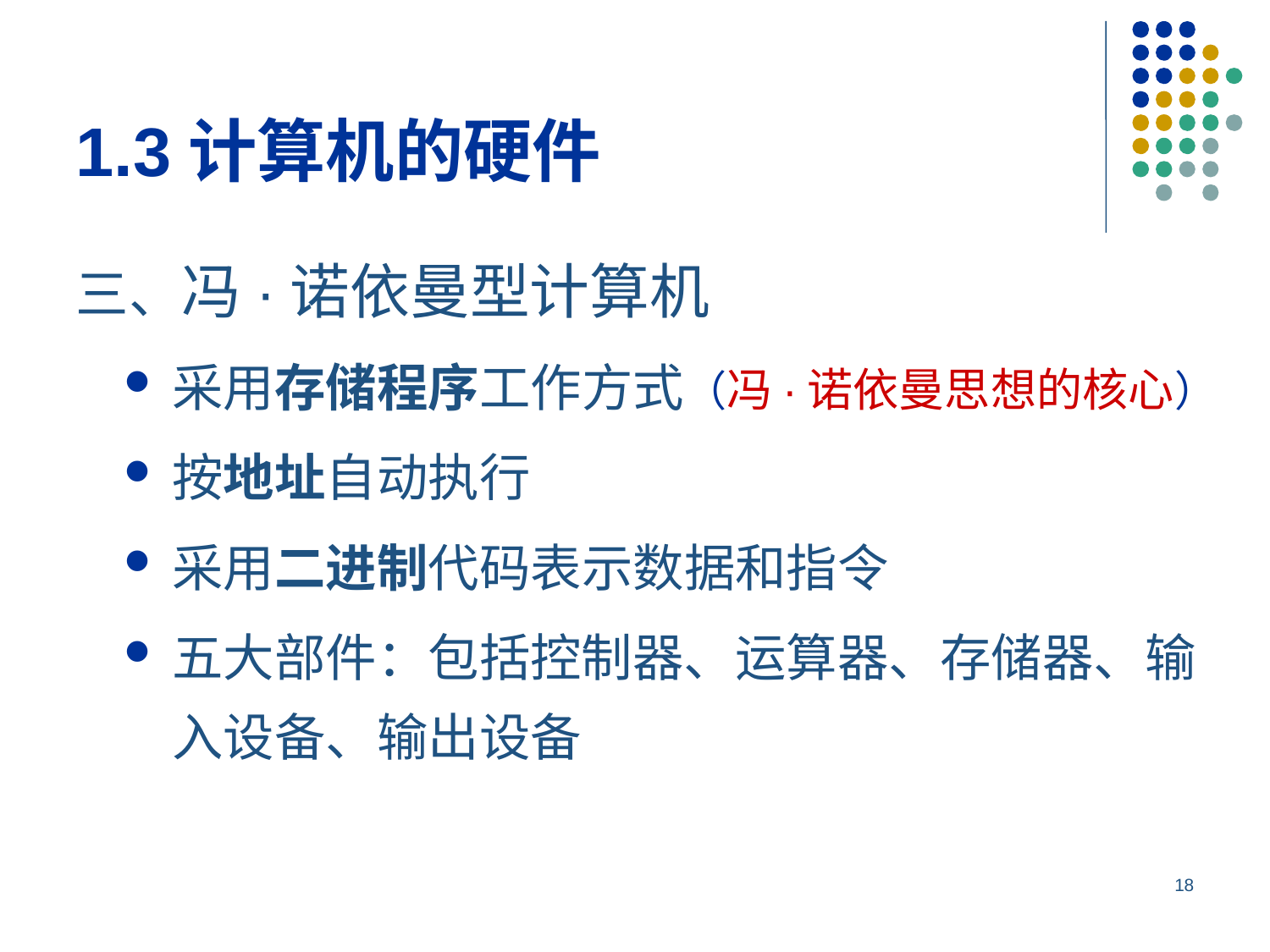

# 1.3计算机的硬件
三、冯·诺依曼型计算机
采用存储程序工作方式（冯·诺依曼思想的核心）
按地址自动执行
采用二进制代码表示数据和指令
五大部件：包括控制器、运算器、存储器、输入设备、输出设备

18